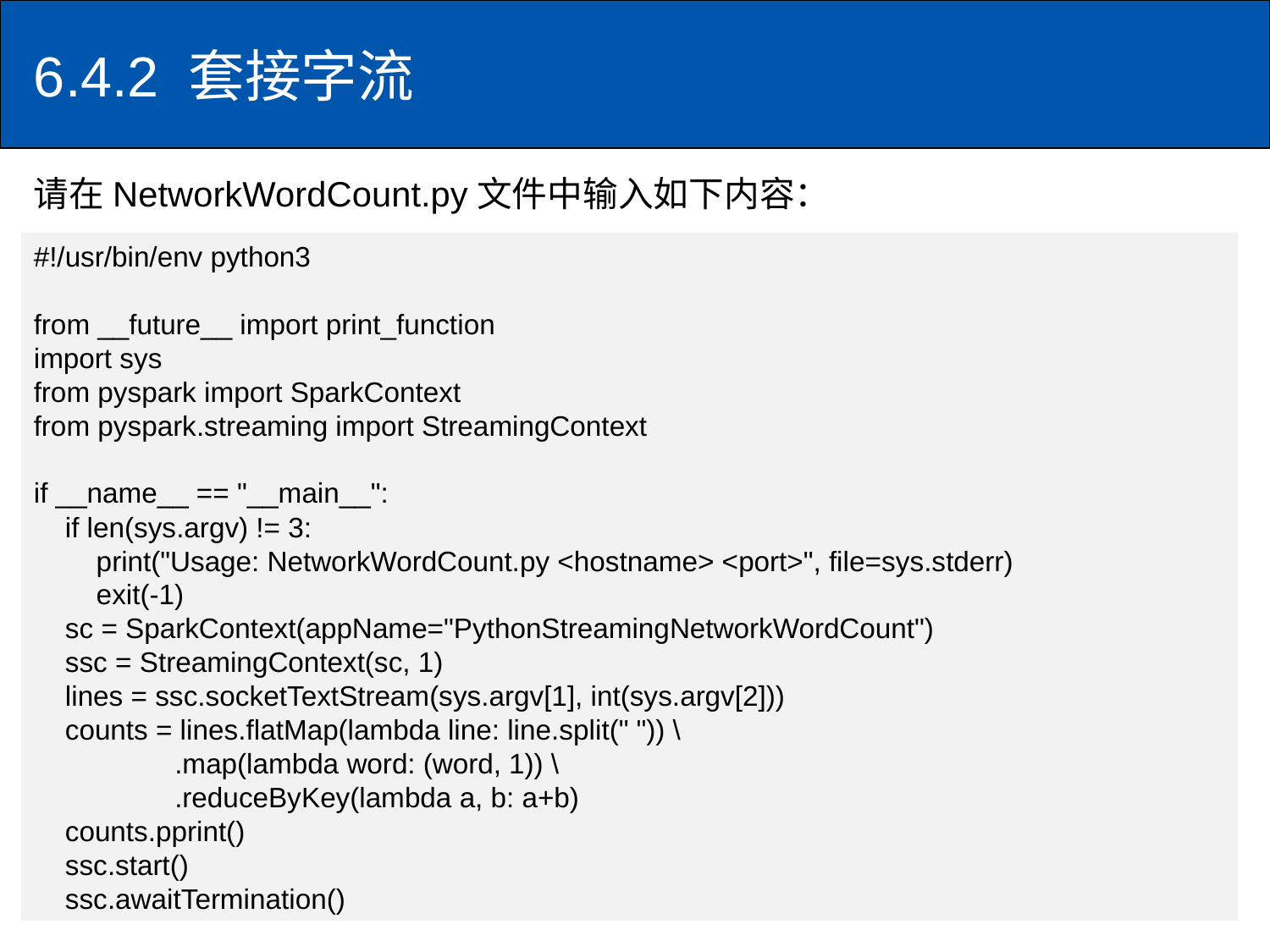

# 6.4.2 套接字流
请在NetworkWordCount.py文件中输入如下内容：
#!/usr/bin/env python3

from __future__ import print_function
import sys
from pyspark import SparkContext
from pyspark.streaming import StreamingContext

if __name__ == "__main__":
    if len(sys.argv) != 3:
        print("Usage: NetworkWordCount.py <hostname> <port>", file=sys.stderr)
        exit(-1)
    sc = SparkContext(appName="PythonStreamingNetworkWordCount")
    ssc = StreamingContext(sc, 1)
    lines = ssc.socketTextStream(sys.argv[1], int(sys.argv[2]))
    counts = lines.flatMap(lambda line: line.split(" ")) \
                  .map(lambda word: (word, 1)) \
                  .reduceByKey(lambda a, b: a+b)
    counts.pprint()
    ssc.start()
    ssc.awaitTermination()